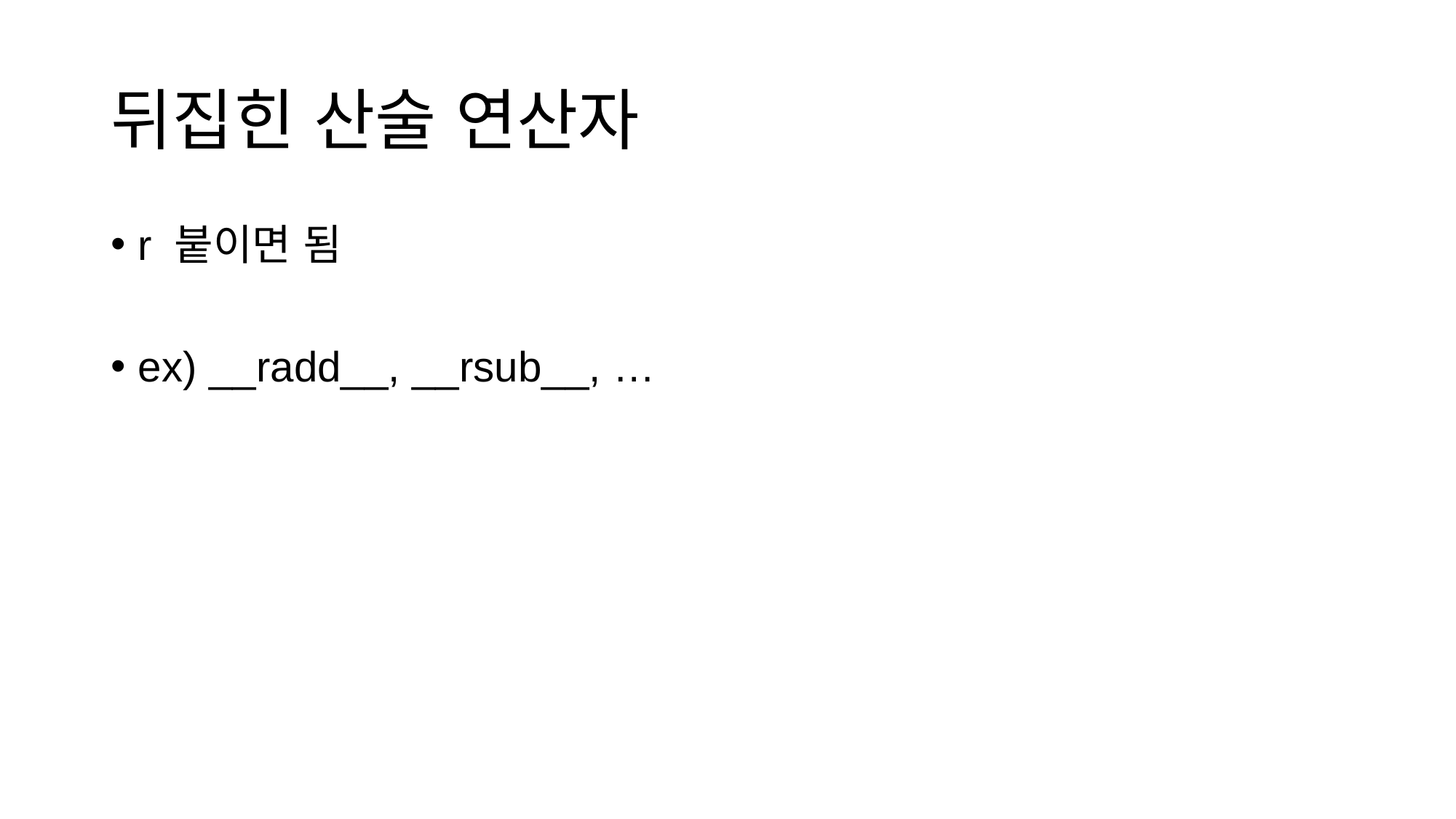

# 뒤집힌 산술 연산자
r 붙이면 됨

ex) __radd__, __rsub__, …